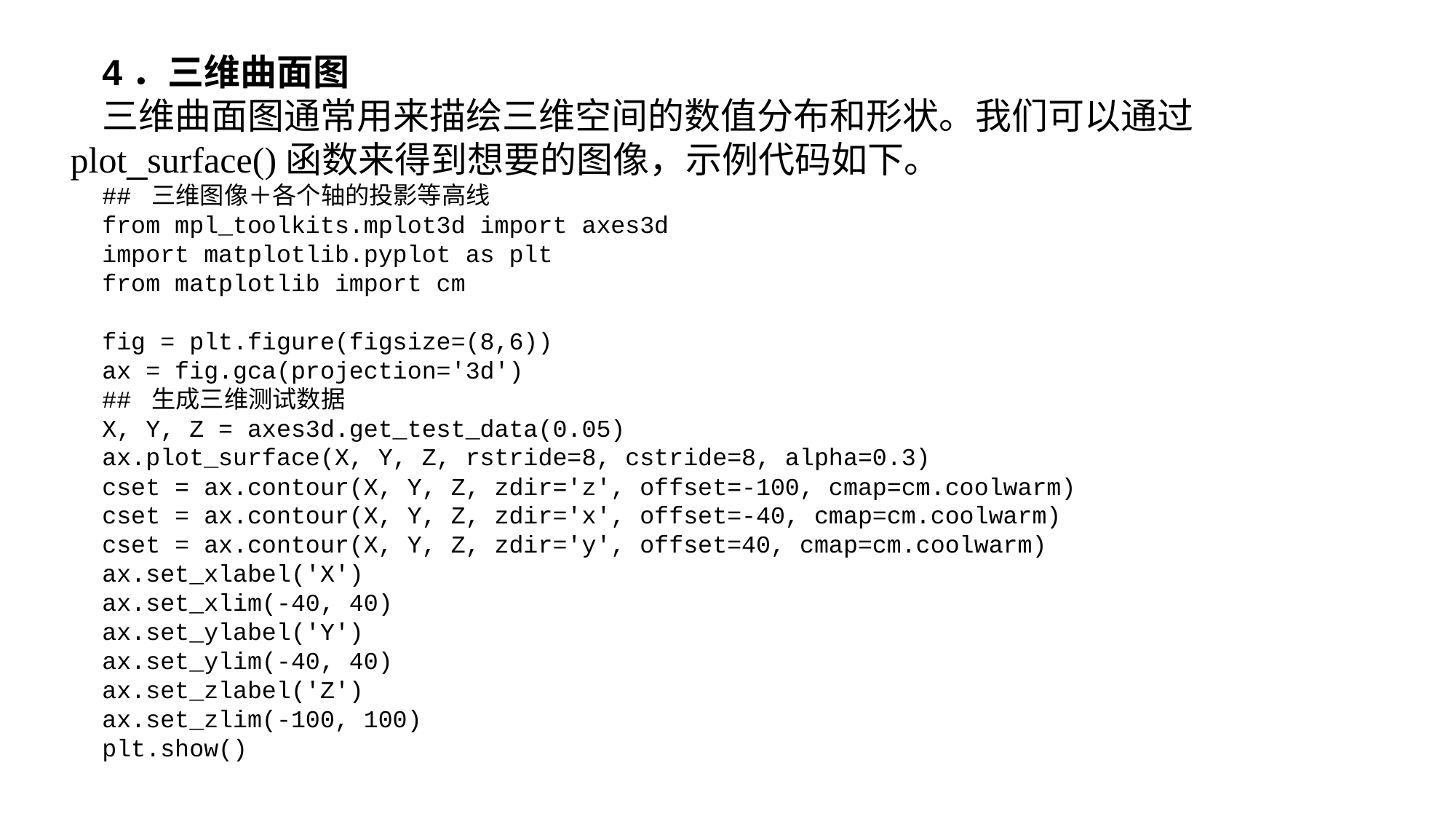

4．三维曲面图
三维曲面图通常用来描绘三维空间的数值分布和形状。我们可以通过plot_surface()函数来得到想要的图像，示例代码如下。
## 三维图像＋各个轴的投影等高线
from mpl_toolkits.mplot3d import axes3d
import matplotlib.pyplot as plt
from matplotlib import cm
​
fig = plt.figure(figsize=(8,6))
ax = fig.gca(projection='3d')
## 生成三维测试数据
X, Y, Z = axes3d.get_test_data(0.05)
ax.plot_surface(X, Y, Z, rstride=8, cstride=8, alpha=0.3)
cset = ax.contour(X, Y, Z, zdir='z', offset=-100, cmap=cm.coolwarm)
cset = ax.contour(X, Y, Z, zdir='x', offset=-40, cmap=cm.coolwarm)
cset = ax.contour(X, Y, Z, zdir='y', offset=40, cmap=cm.coolwarm)
ax.set_xlabel('X')
ax.set_xlim(-40, 40)
ax.set_ylabel('Y')
ax.set_ylim(-40, 40)
ax.set_zlabel('Z')
ax.set_zlim(-100, 100)
plt.show()